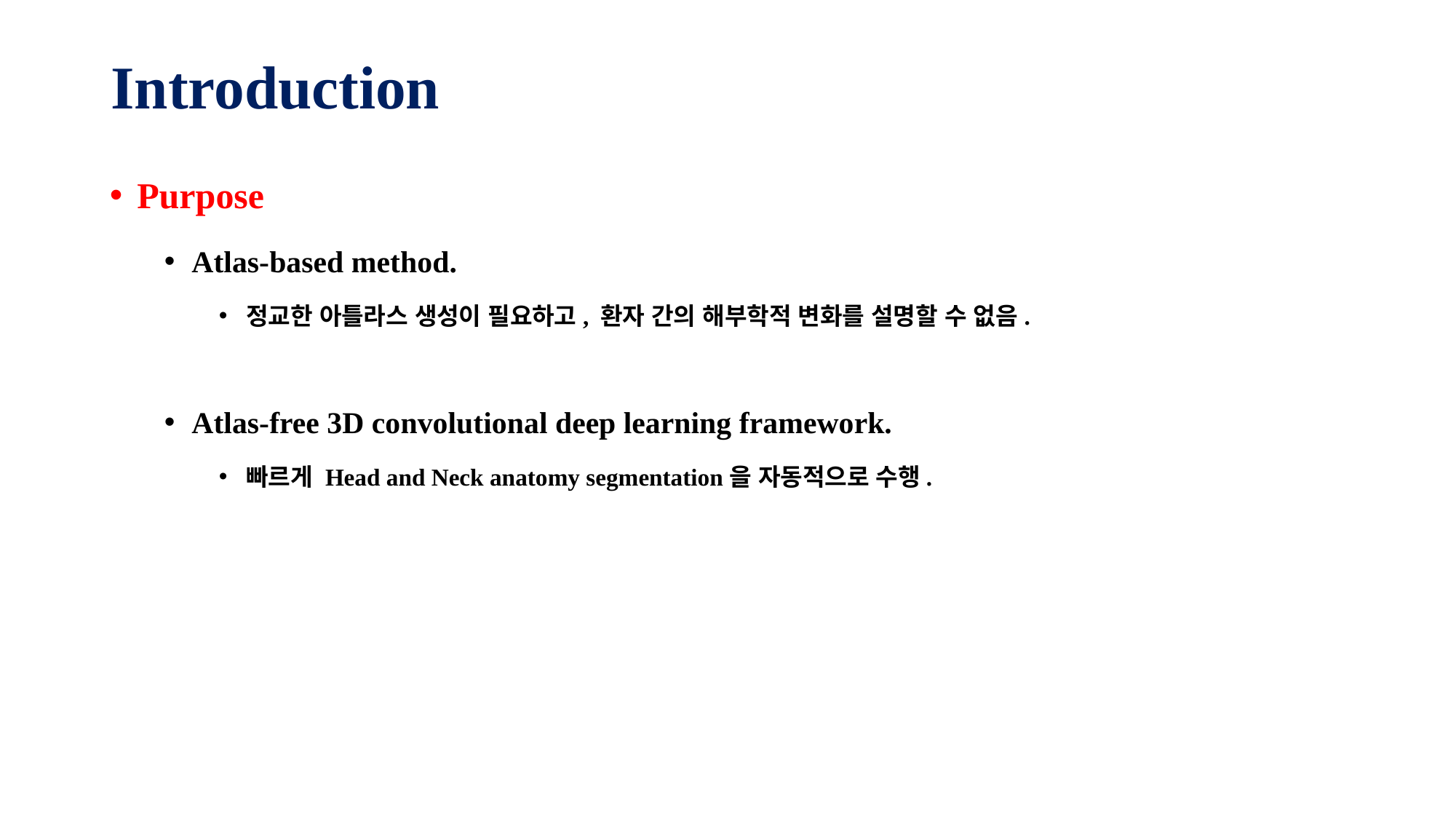

# Introduction
Purpose
Atlas-based method.
정교한 아틀라스 생성이 필요하고, 환자 간의 해부학적 변화를 설명할 수 없음.

Atlas-free 3D convolutional deep learning framework.
빠르게 Head and Neck anatomy segmentation을 자동적으로 수행.